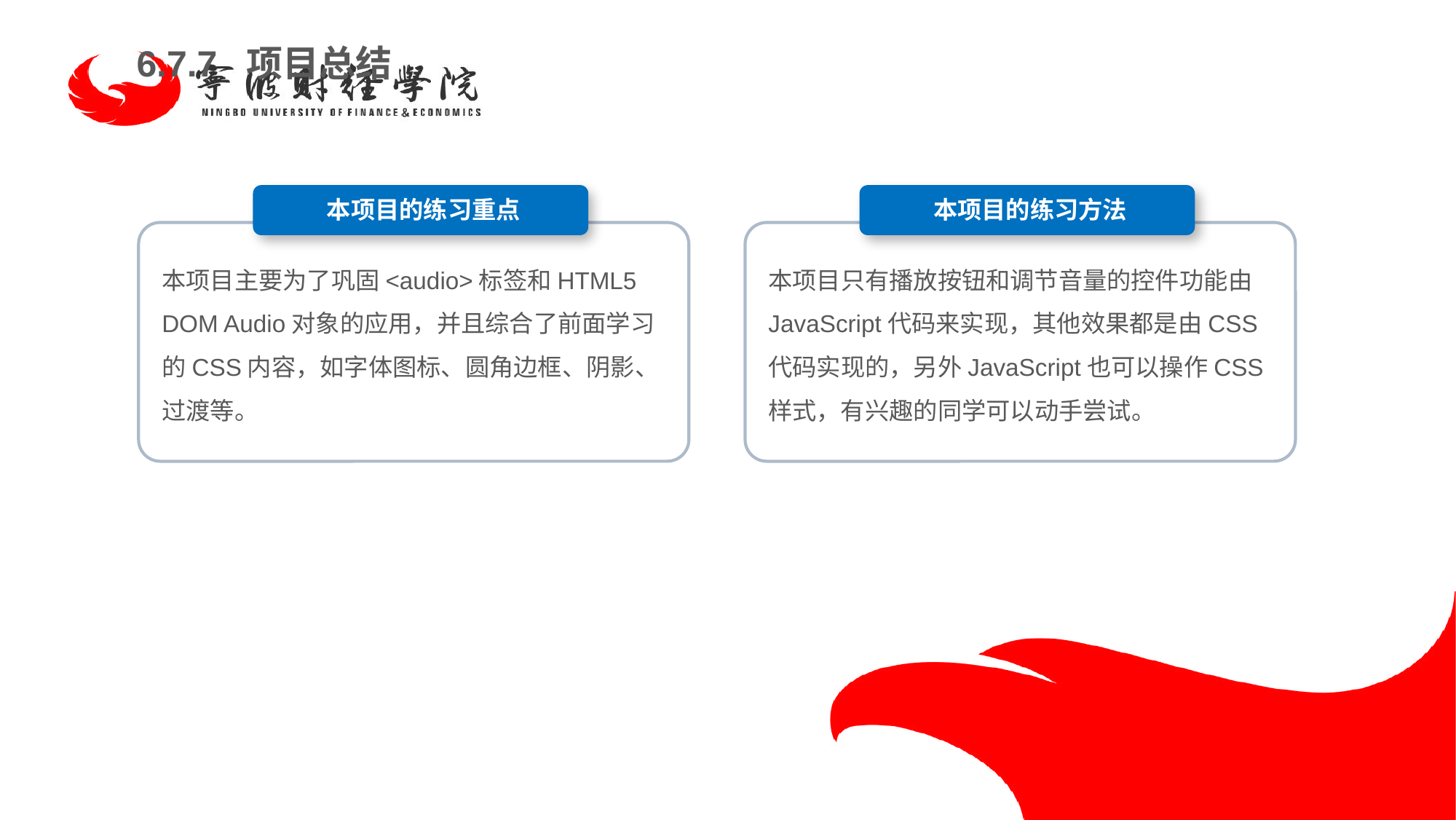

6.7.7  项目总结

本项目的练习重点
本项目的练习方法

本项目主要为了巩固<audio>标签和HTML5 DOM Audio对象的应用，并且综合了前面学习的CSS内容，如字体图标、圆角边框、阴影、过渡等。
本项目只有播放按钮和调节音量的控件功能由JavaScript代码来实现，其他效果都是由CSS代码实现的，另外JavaScript也可以操作CSS样式，有兴趣的同学可以动手尝试。